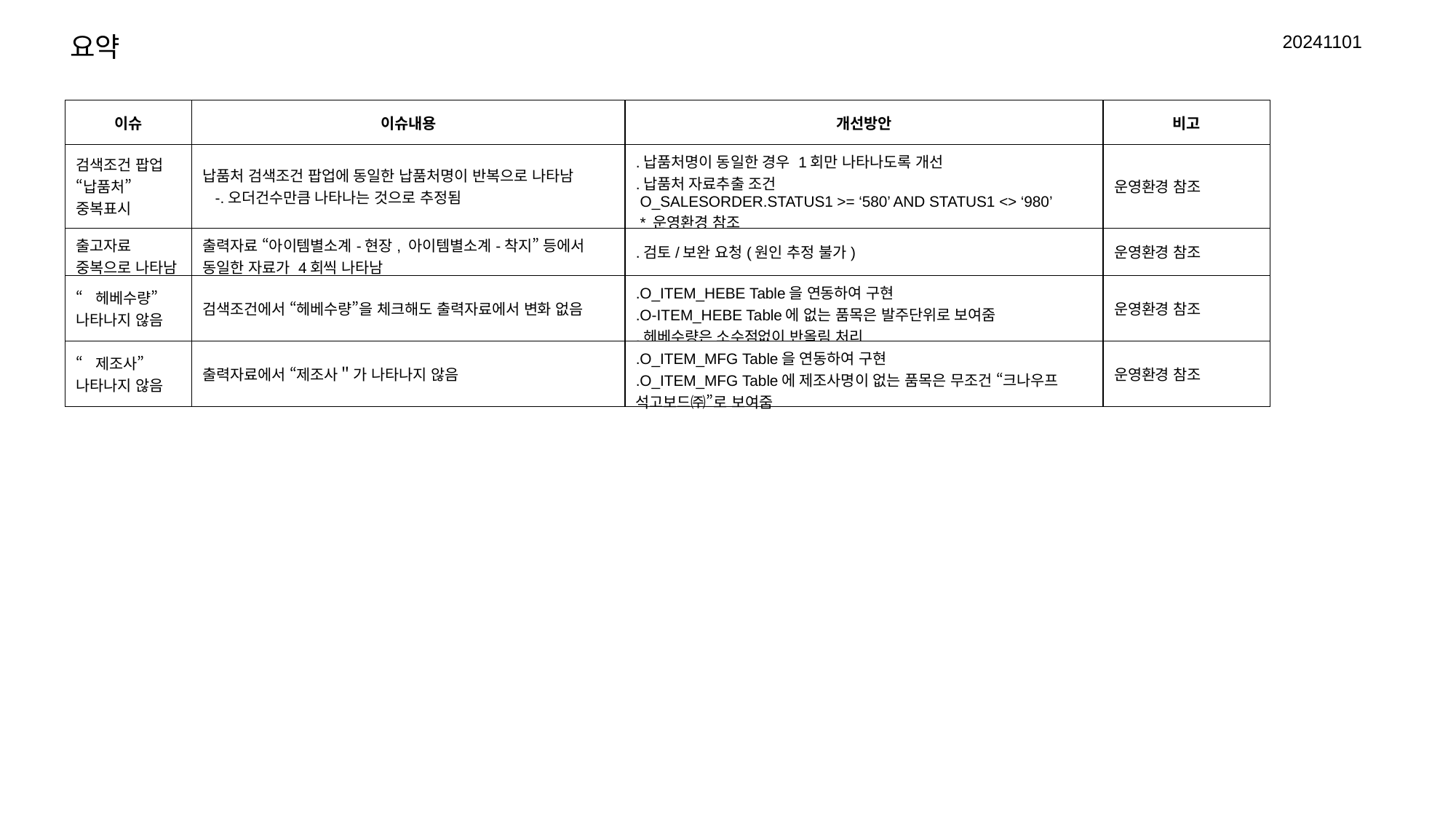

요약
20241101
| 이슈 | 이슈내용 | 개선방안 | 비고 |
| --- | --- | --- | --- |
| 검색조건 팝업 “납품처” 중복표시 | 납품처 검색조건 팝업에 동일한 납품처명이 반복으로 나타남 -.오더건수만큼 나타나는 것으로 추정됨 | .납품처명이 동일한 경우 1회만 나타나도록 개선 .납품처 자료추출 조건 O\_SALESORDER.STATUS1 >= ‘580’ AND STATUS1 <> ‘980’ \* 운영환경 참조 | 운영환경 참조 |
| 출고자료 중복으로 나타남 | 출력자료 “아이템별소계-현장, 아이템별소계-착지” 등에서 동일한 자료가 4회씩 나타남 | .검토/보완 요청(원인 추정 불가) | 운영환경 참조 |
| “헤베수량” 나타나지 않음 | 검색조건에서 “헤베수량”을 체크해도 출력자료에서 변화 없음 | .O\_ITEM\_HEBE Table을 연동하여 구현 .O-ITEM\_HEBE Table에 없는 품목은 발주단위로 보여줌 .헤베수량은 소수점없이 반올림 처리 | 운영환경 참조 |
| “제조사” 나타나지 않음 | 출력자료에서 “제조사＂가 나타나지 않음 | .O\_ITEM\_MFG Table을 연동하여 구현 .O\_ITEM\_MFG Table에 제조사명이 없는 품목은 무조건 “크나우프 석고보드㈜”로 보여줌 | 운영환경 참조 |